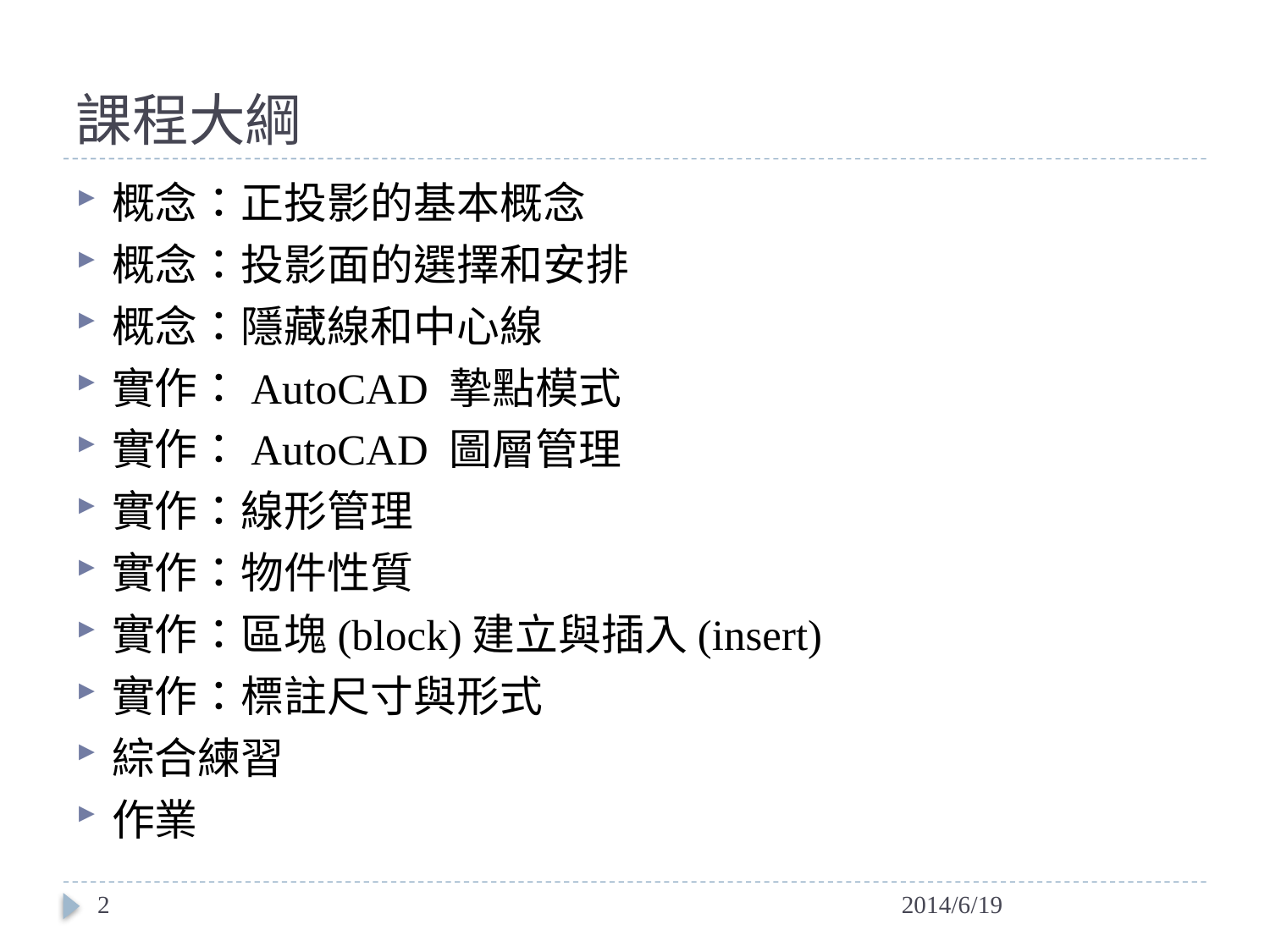

# 課程大綱
概念：正投影的基本概念
概念：投影面的選擇和安排
概念：隱藏線和中心線
實作：AutoCAD 摯點模式
實作：AutoCAD 圖層管理
實作：線形管理
實作：物件性質
實作：區塊(block)建立與插入(insert)
實作：標註尺寸與形式
綜合練習
作業
2
2014/6/19